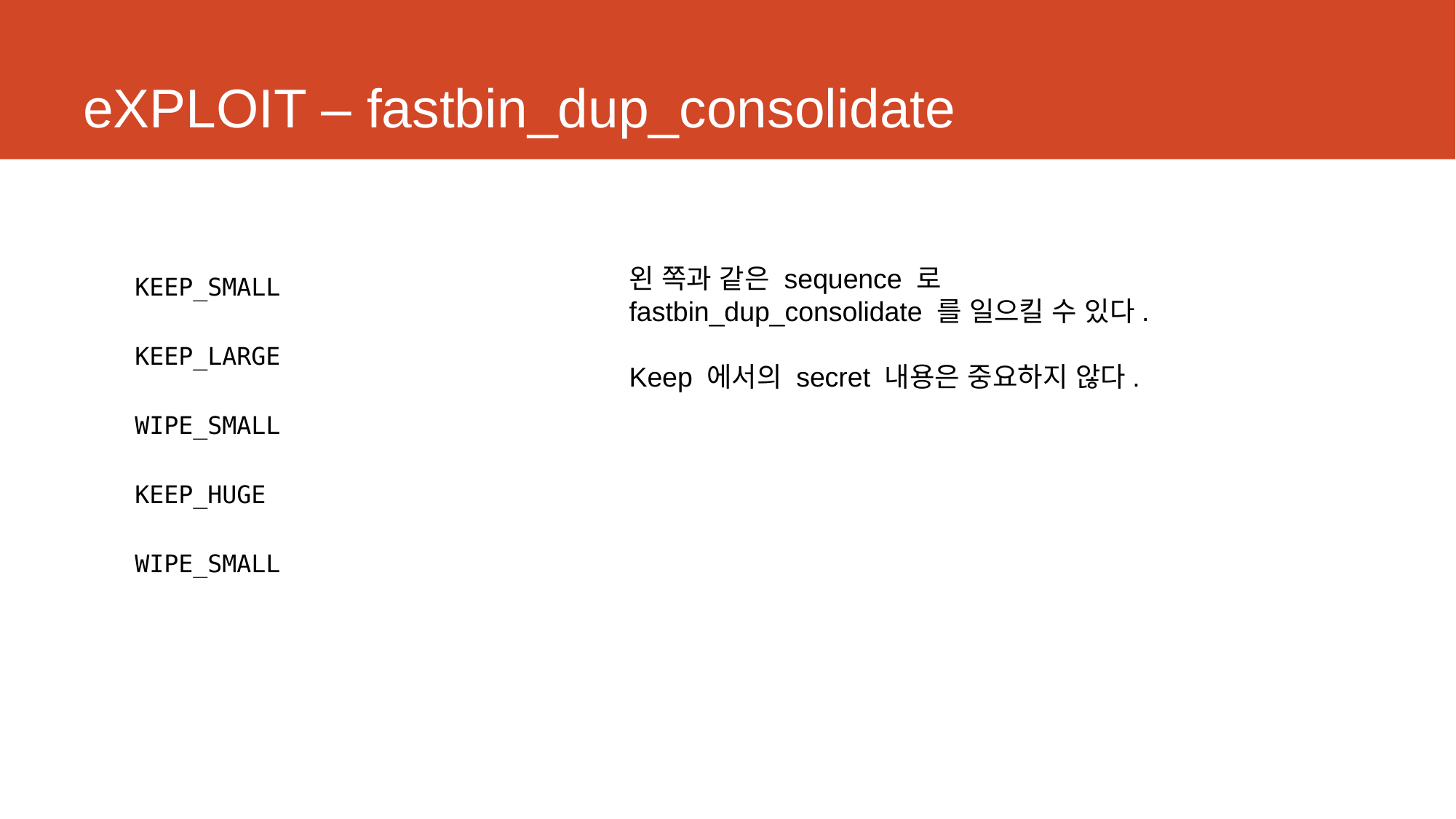

# eXPLOIT – fastbin_dup_consolidate
KEEP_SMALL
KEEP_LARGE
WIPE_SMALL
KEEP_HUGE
WIPE_SMALL
왼 쪽과 같은 sequence 로 fastbin_dup_consolidate 를 일으킬 수 있다.

Keep 에서의 secret 내용은 중요하지 않다.